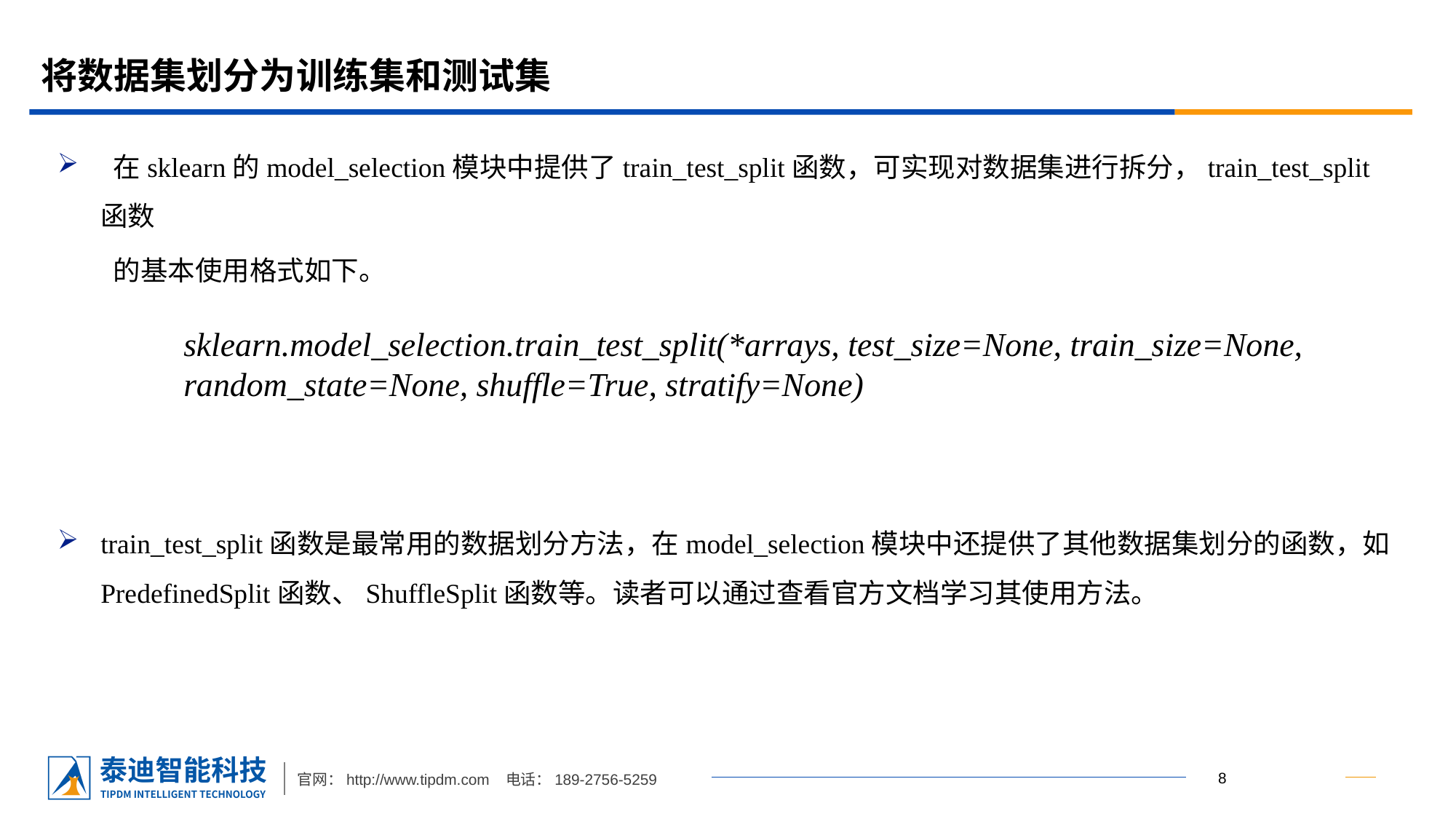

# 将数据集划分为训练集和测试集
 在sklearn的model_selection模块中提供了train_test_split函数，可实现对数据集进行拆分，train_test_split函数
        的基本使用格式如下。

train_test_split函数是最常用的数据划分方法，在model_selection模块中还提供了其他数据集划分的函数，如PredefinedSplit函数、ShuffleSplit函数等。读者可以通过查看官方文档学习其使用方法。
sklearn.model_selection.train_test_split(*arrays, test_size=None, train_size=None, random_state=None, shuffle=True, stratify=None)